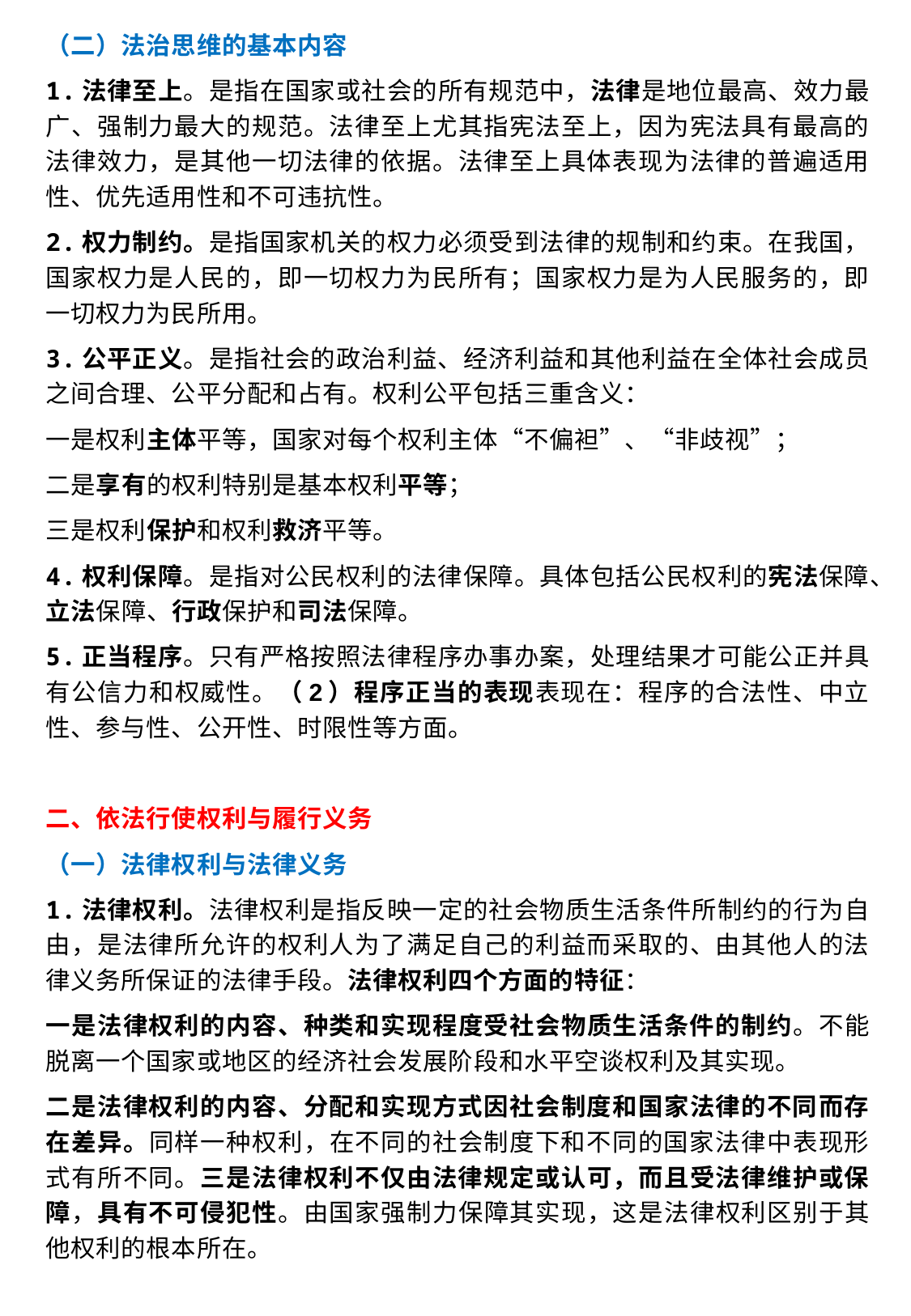

（二）法治思维的基本内容
1.法律至上。是指在国家或社会的所有规范中，法律是地位最高、效力最广、强制力最大的规范。法律至上尤其指宪法至上，因为宪法具有最高的法律效力，是其他一切法律的依据。法律至上具体表现为法律的普遍适用性、优先适用性和不可违抗性。
2.权力制约。是指国家机关的权力必须受到法律的规制和约束。在我国，国家权力是人民的，即一切权力为民所有；国家权力是为人民服务的，即一切权力为民所用。
3.公平正义。是指社会的政治利益、经济利益和其他利益在全体社会成员之间合理、公平分配和占有。权利公平包括三重含义：
一是权利主体平等，国家对每个权利主体“不偏袒”、“非歧视”；
二是享有的权利特别是基本权利平等；
三是权利保护和权利救济平等。
4.权利保障。是指对公民权利的法律保障。具体包括公民权利的宪法保障、立法保障、行政保护和司法保障。
5.正当程序。只有严格按照法律程序办事办案，处理结果才可能公正并具有公信力和权威性。（2）程序正当的表现表现在：程序的合法性、中立性、参与性、公开性、时限性等方面。

二、依法行使权利与履行义务
（一）法律权利与法律义务
1.法律权利。法律权利是指反映一定的社会物质生活条件所制约的行为自由，是法律所允许的权利人为了满足自己的利益而采取的、由其他人的法律义务所保证的法律手段。法律权利四个方面的特征：
一是法律权利的内容、种类和实现程度受社会物质生活条件的制约。不能脱离一个国家或地区的经济社会发展阶段和水平空谈权利及其实现。
二是法律权利的内容、分配和实现方式因社会制度和国家法律的不同而存在差异。同样一种权利，在不同的社会制度下和不同的国家法律中表现形式有所不同。三是法律权利不仅由法律规定或认可，而且受法律维护或保障，具有不可侵犯性。由国家强制力保障其实现，这是法律权利区别于其他权利的根本所在。